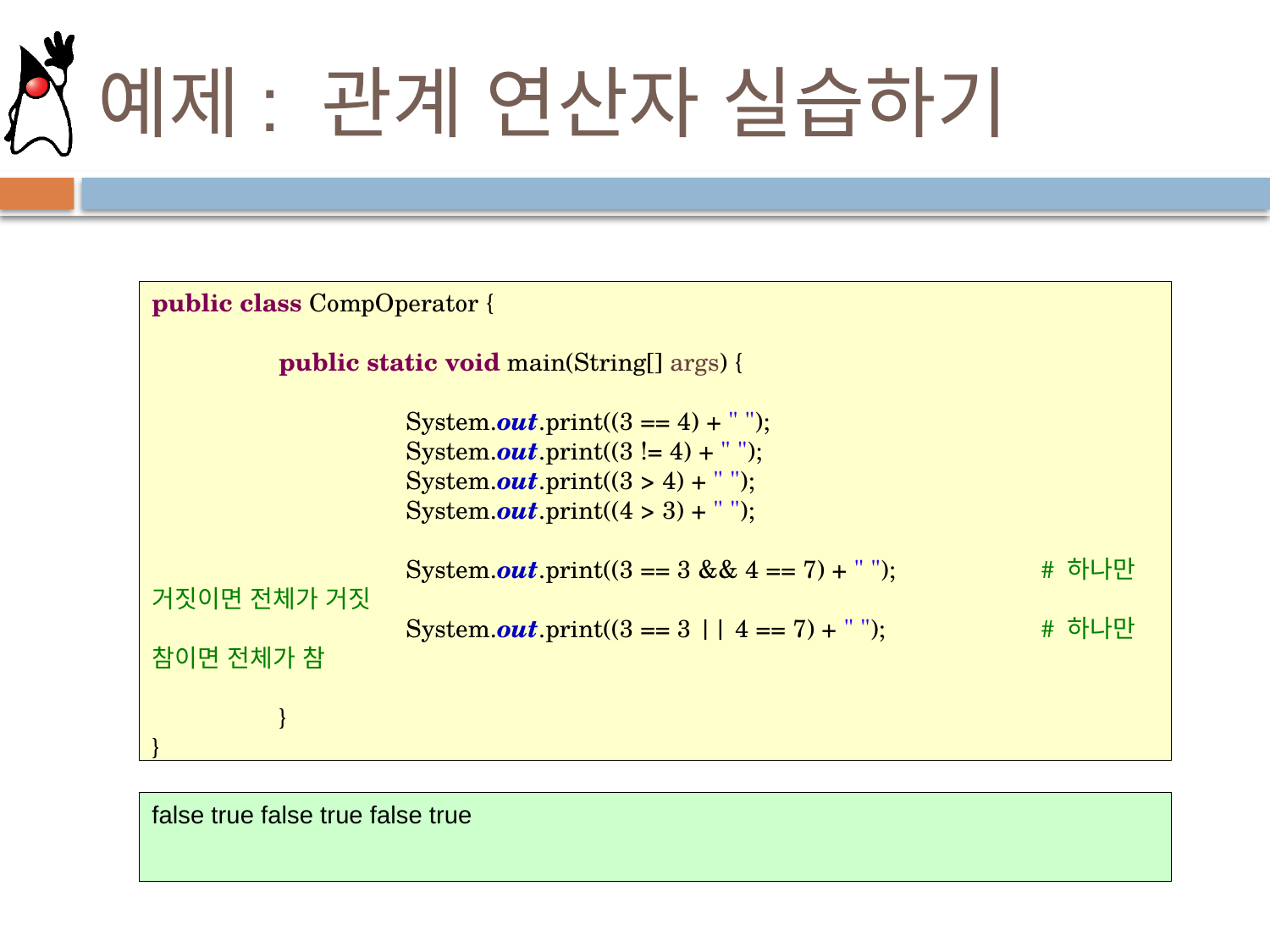

# 예제: 관계 연산자 실습하기
public class CompOperator {

	public static void main(String[] args) {

		System.out.print((3 == 4) + " ");
		System.out.print((3 != 4) + " ");
		System.out.print((3 > 4) + " ");
		System.out.print((4 > 3) + " ");

		System.out.print((3 == 3 && 4 == 7) + " ");		# 하나만 거짓이면 전체가 거짓
		System.out.print((3 == 3 || 4 == 7) + " ");		# 하나만 참이면 전체가 참

	}
}
false true false true false true